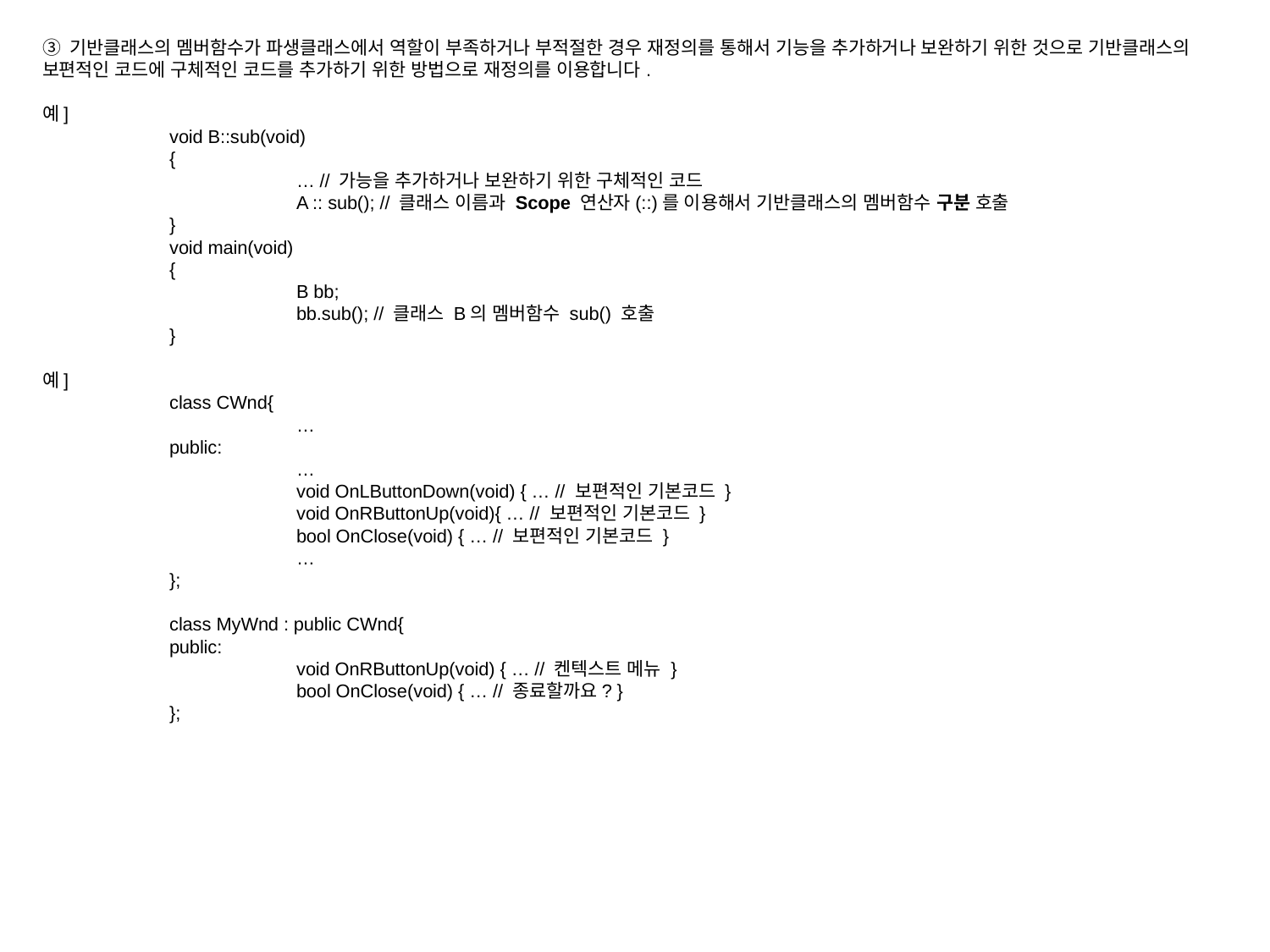

③ 기반클래스의 멤버함수가 파생클래스에서 역할이 부족하거나 부적절한 경우 재정의를 통해서 기능을 추가하거나 보완하기 위한 것으로 기반클래스의 보편적인 코드에 구체적인 코드를 추가하기 위한 방법으로 재정의를 이용합니다.

예]
	void B::sub(void)
	{
		… // 가능을 추가하거나 보완하기 위한 구체적인 코드
		A :: sub(); // 클래스 이름과 Scope 연산자(::)를 이용해서 기반클래스의 멤버함수 구분 호출
	}
	void main(void)
	{
		B bb;
		bb.sub(); // 클래스 B의 멤버함수 sub() 호출
	}

예]
	class CWnd{
		…
	public:
		…
		void OnLButtonDown(void) { … // 보편적인 기본코드 }
		void OnRButtonUp(void){ … // 보편적인 기본코드 }
		bool OnClose(void) { … // 보편적인 기본코드 }
		…
	};

	class MyWnd : public CWnd{
	public:
		void OnRButtonUp(void) { … // 켄텍스트 메뉴 }
		bool OnClose(void) { … // 종료할까요? }
	};